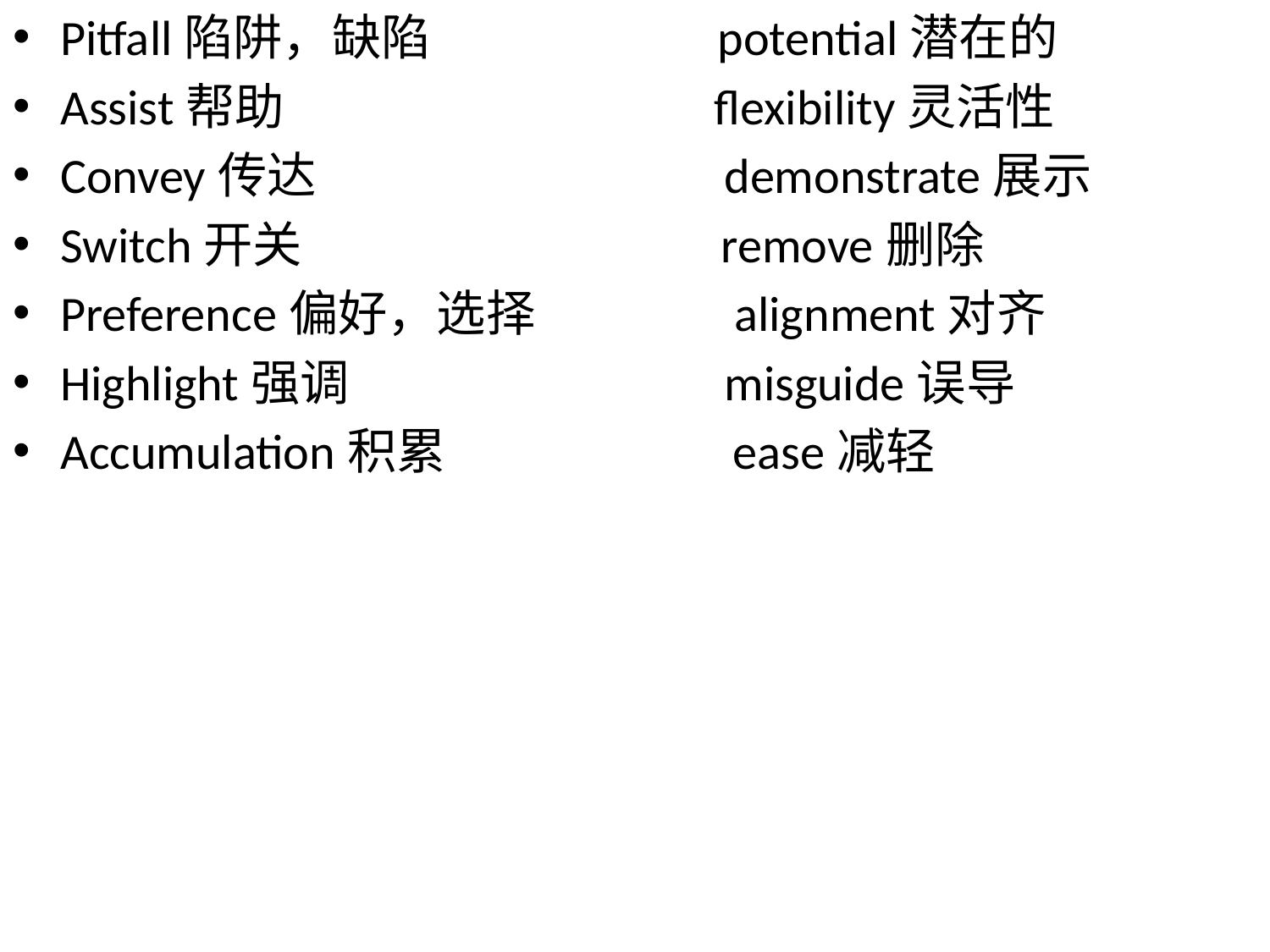

Pitfall陷阱，缺陷                         potential潜在的
Assist帮助                                      flexibility灵活性
Convey传达                                    demonstrate展示
Switch开关                                     remove删除
Preference偏好，选择                 alignment对齐
Highlight强调                                 misguide误导
Accumulation积累                         ease减轻